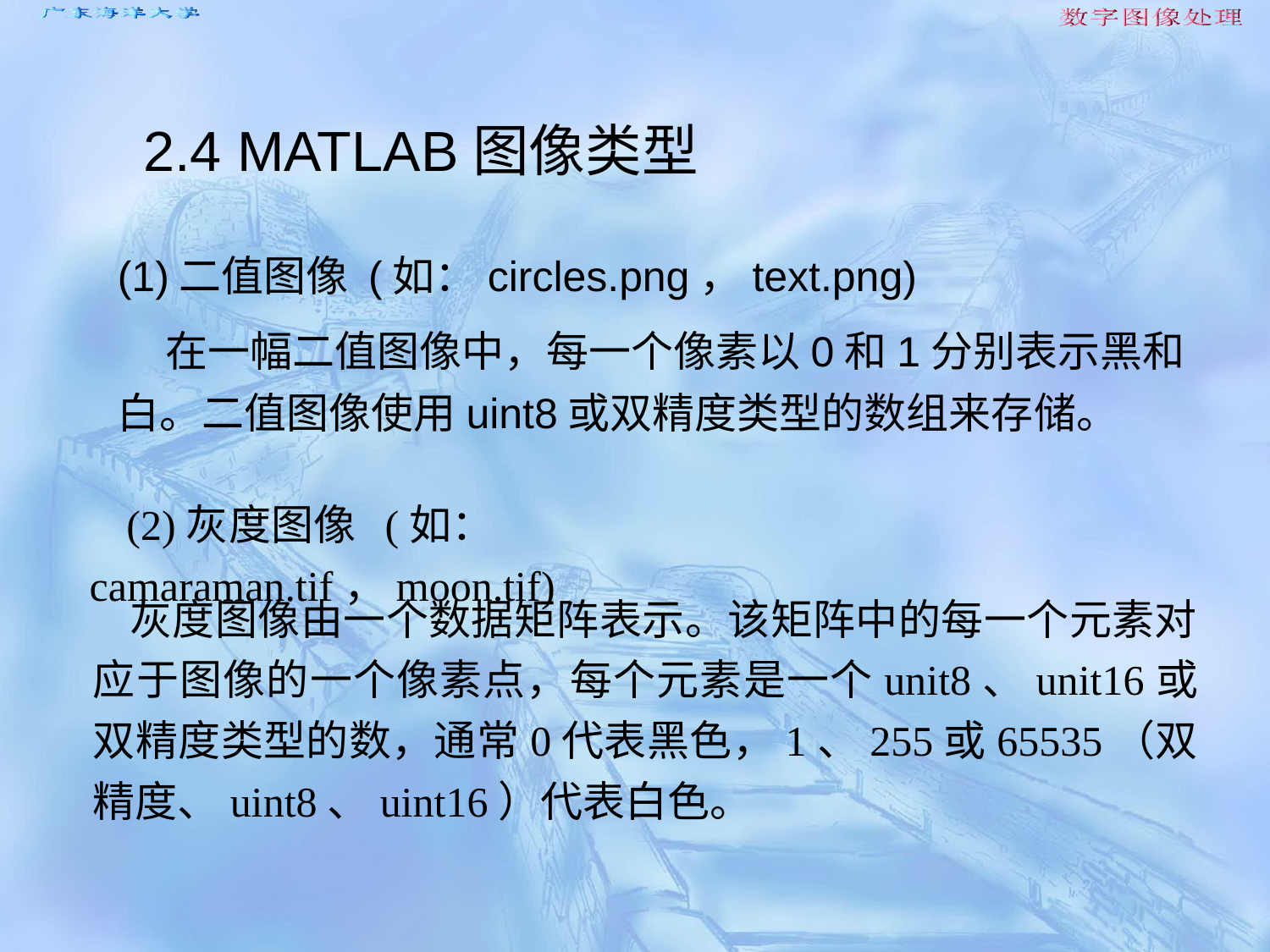

2.4 MATLAB图像类型
(1)二值图像 (如：circles.png，text.png)
    在一幅二值图像中，每一个像素以0和1分别表示黑和白。二值图像使用uint8或双精度类型的数组来存储。
(2)灰度图像  (如：camaraman.tif，moon.tif)
灰度图像由一个数据矩阵表示。该矩阵中的每一个元素对应于图像的一个像素点，每个元素是一个unit8、unit16或双精度类型的数，通常0代表黑色，1、255或65535（双精度、uint8、uint16）代表白色。